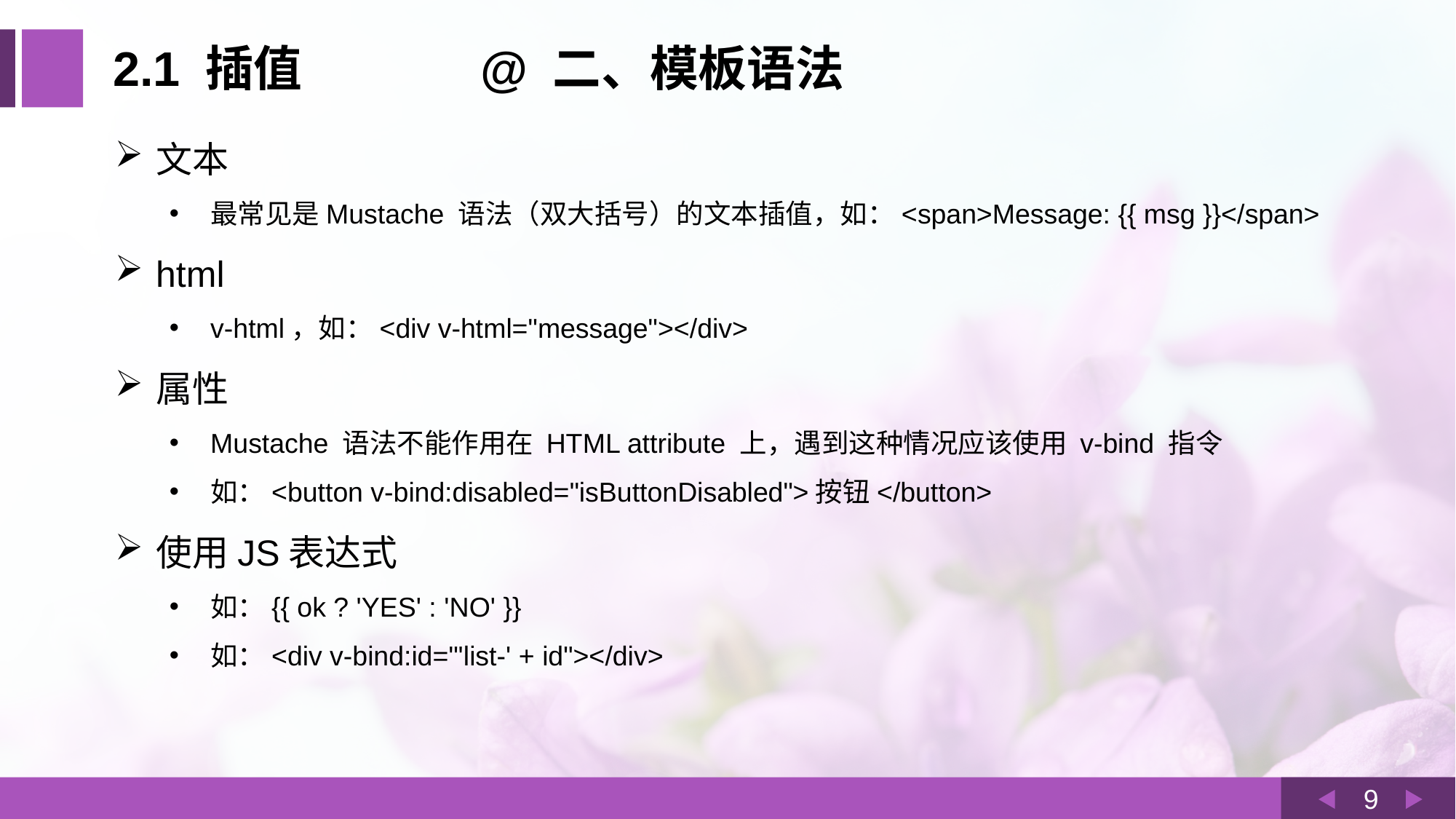

2.1 插值               @ 二、模板语法
文本
最常见是Mustache 语法（双大括号）的文本插值，如：<span>Message: {{ msg }}</span>
html
v-html，如：<div v-html="message"></div>
属性
Mustache 语法不能作用在 HTML attribute 上，遇到这种情况应该使用 v-bind 指令
如：<button v-bind:disabled="isButtonDisabled">按钮</button>
使用JS表达式
如：{{ ok ? 'YES' : 'NO' }}
如：<div v-bind:id="'list-' + id"></div>